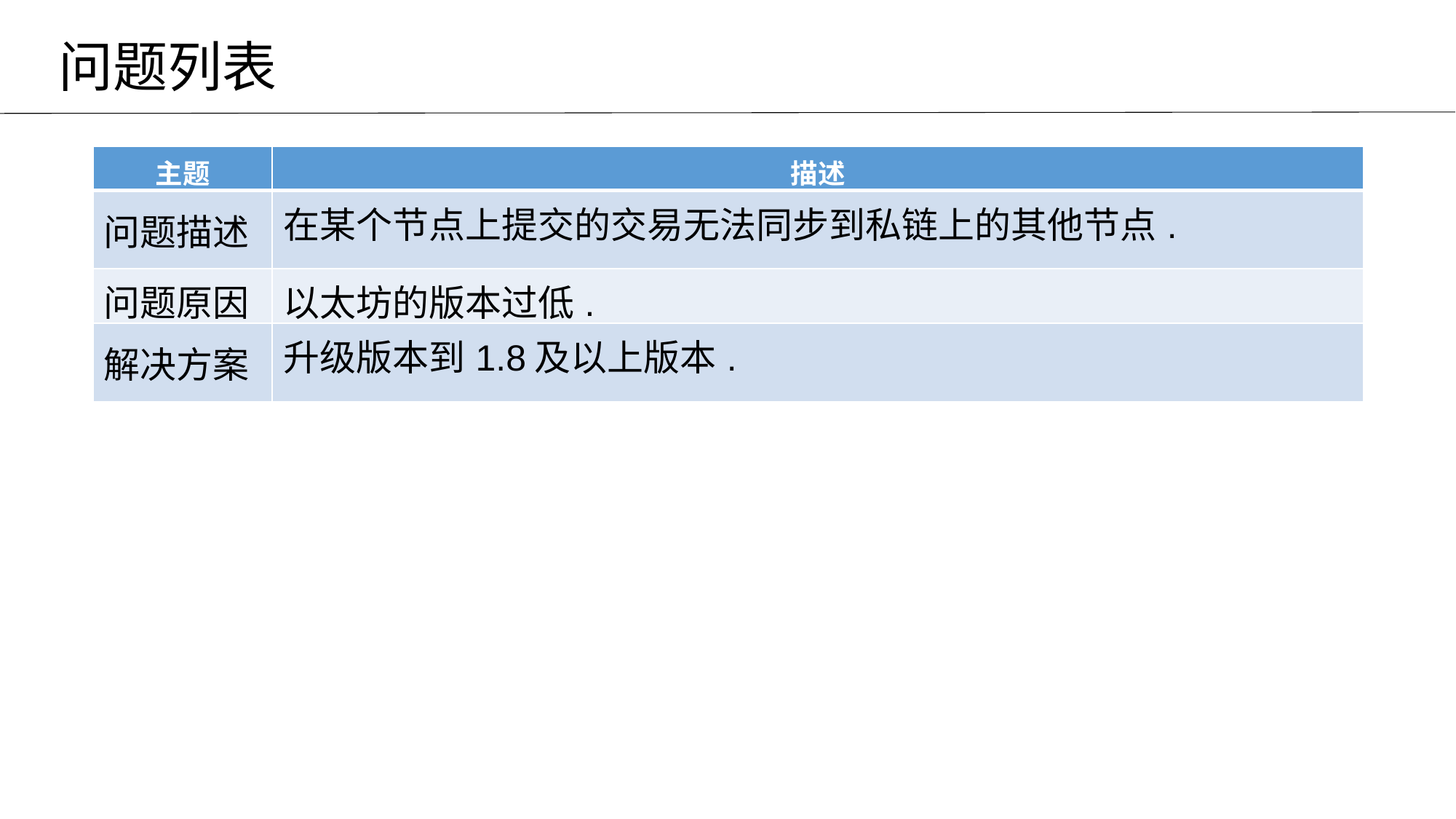

问题列表
| 主题 | 描述 |
| --- | --- |
| 问题描述 | 在某个节点上提交的交易无法同步到私链上的其他节点. |
| 问题原因 | 以太坊的版本过低. |
| 解决方案 | 升级版本到1.8及以上版本. |